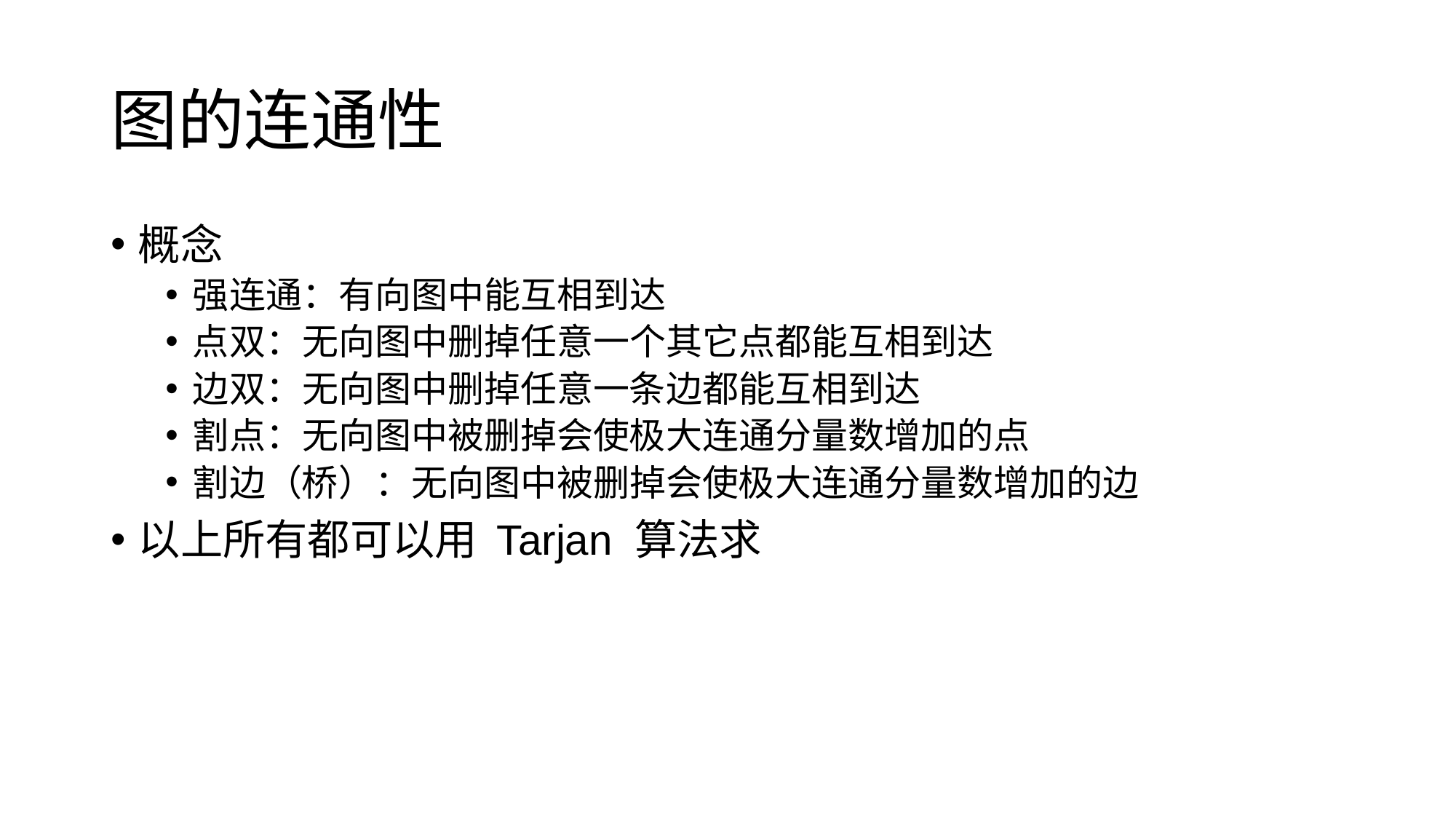

# 图的连通性
概念
强连通：有向图中能互相到达
点双：无向图中删掉任意一个其它点都能互相到达
边双：无向图中删掉任意一条边都能互相到达
割点：无向图中被删掉会使极大连通分量数增加的点
割边（桥）：无向图中被删掉会使极大连通分量数增加的边
以上所有都可以用 Tarjan 算法求